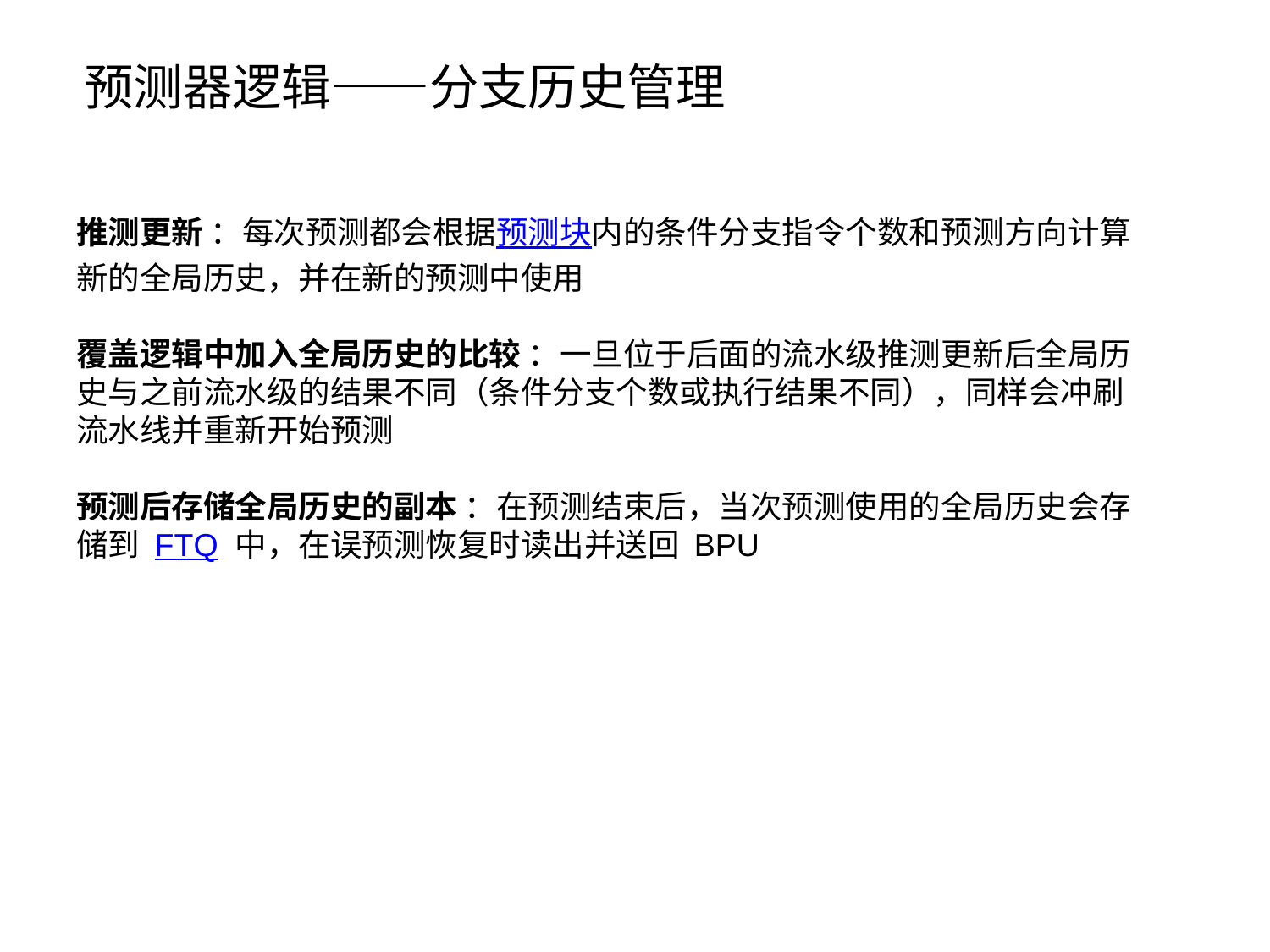

预测器逻辑——分支历史管理
推测更新 ：每次预测都会根据预测块内的条件分支指令个数和预测方向计算新的全局历史，并在新的预测中使用

覆盖逻辑中加入全局历史的比较 ：一旦位于后面的流水级推测更新后全局历史与之前流水级的结果不同（条件分支个数或执行结果不同），同样会冲刷流水线并重新开始预测

预测后存储全局历史的副本 ：在预测结束后，当次预测使用的全局历史会存储到 FTQ 中，在误预测恢复时读出并送回 BPU